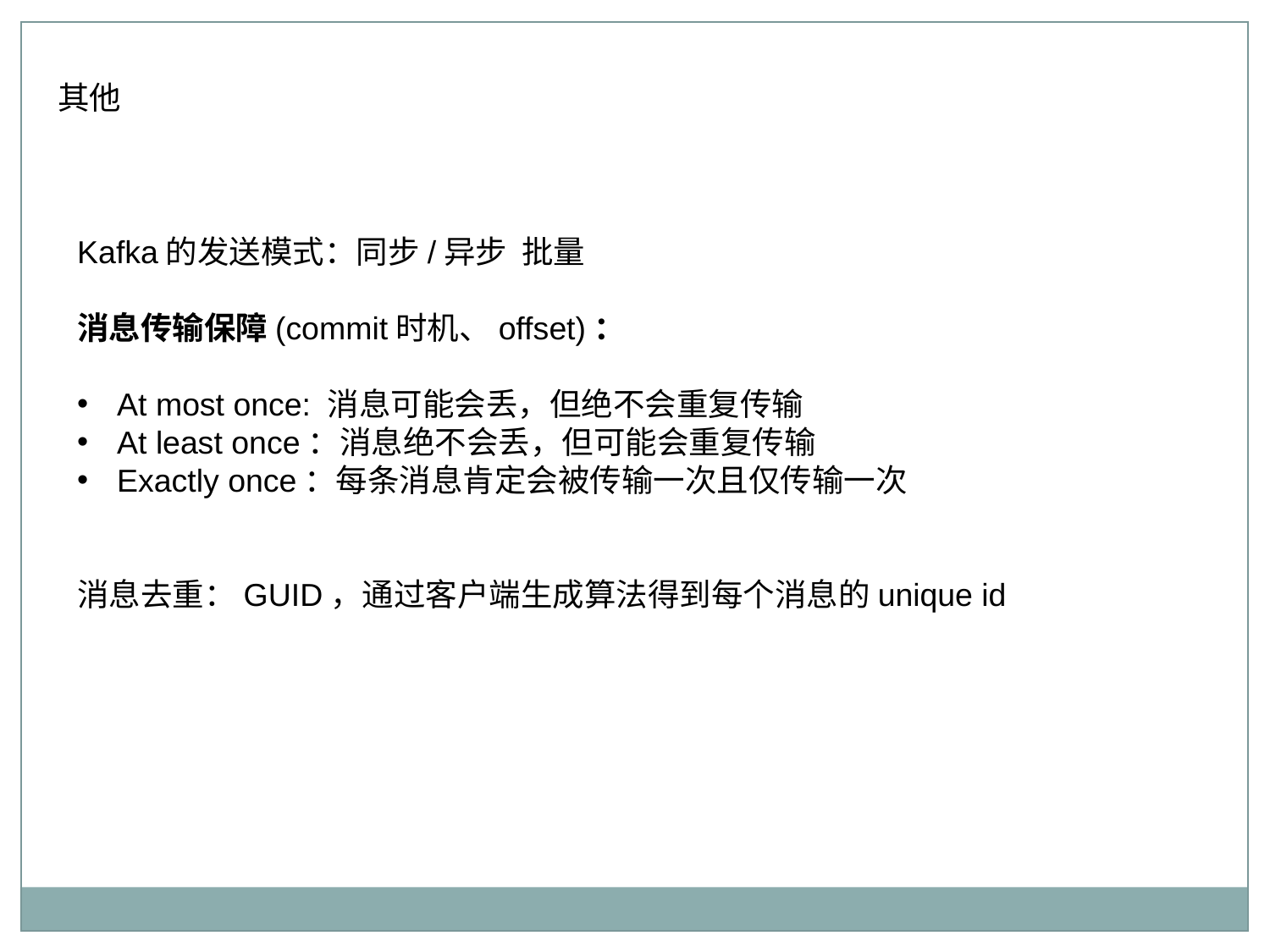

其他
Kafka的发送模式：同步/异步  批量

消息传输保障(commit时机、offset)：

At most once: 消息可能会丢，但绝不会重复传输
At least once：消息绝不会丢，但可能会重复传输
Exactly once：每条消息肯定会被传输一次且仅传输一次

消息去重：GUID，通过客户端生成算法得到每个消息的unique id